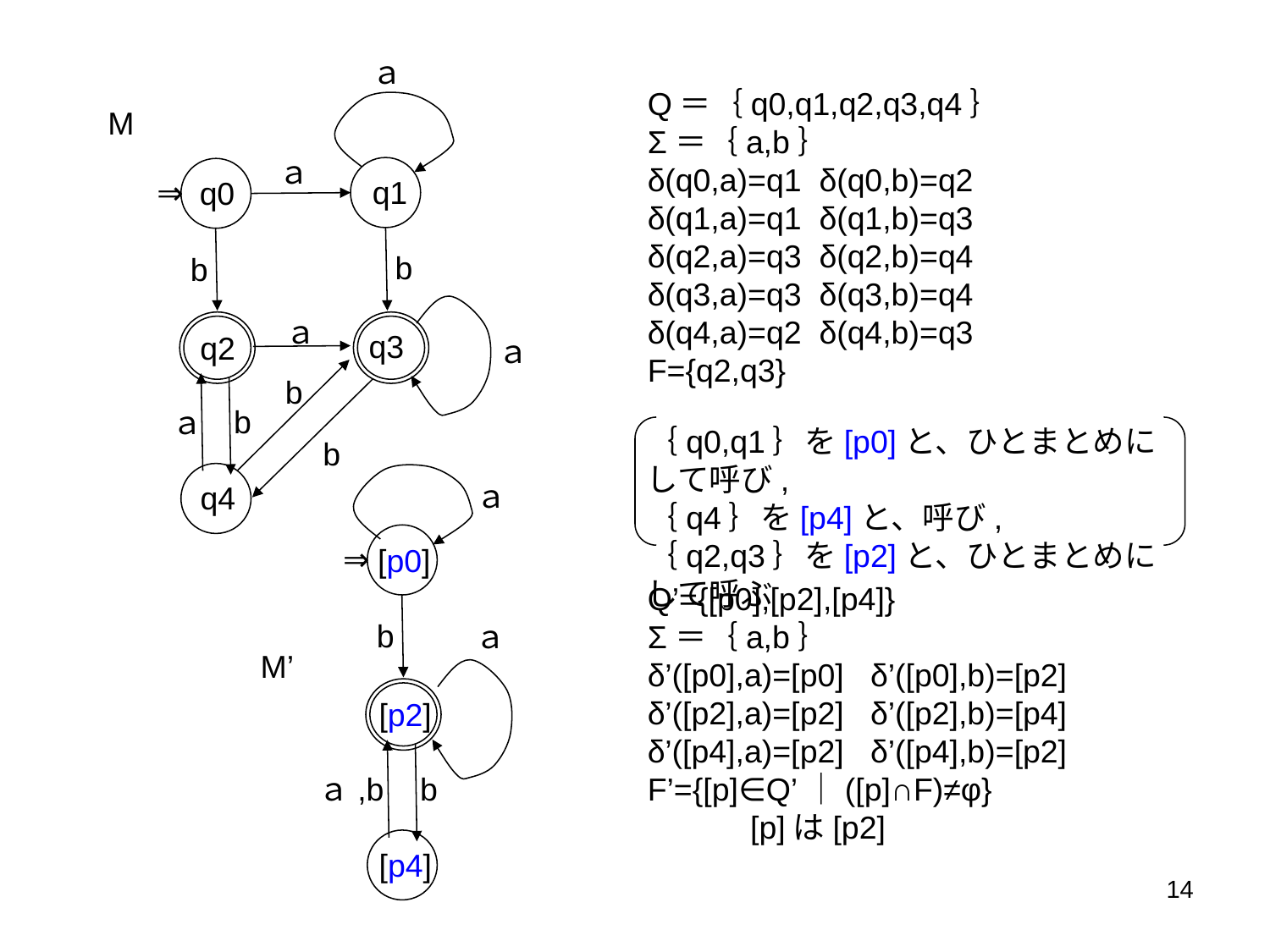

ａ
Q＝｛q0,q1,q2,q3,q4｝
Σ＝｛a,b｝
δ(q0,a)=q1  δ(q0,b)=q2
δ(q1,a)=q1  δ(q1,b)=q3
δ(q2,a)=q3  δ(q2,b)=q4
δ(q3,a)=q3  δ(q3,b)=q4
δ(q4,a)=q2  δ(q4,b)=q3
F={q2,q3}

Q’={[p0],[p2],[p4]}
Σ＝｛a,b｝
δ’([p0],a)=[p0]   δ’([p0],b)=[p2]
δ’([p2],a)=[p2]   δ’([p2],b)=[p4]
δ’([p4],a)=[p2]   δ’([p4],b)=[p2]
F’={[p]∈Q’｜([p]∩F)≠φ}
　　　[p]は[p2]

M
ａ

⇒
q1
q0
b
b
ａ

q3
q2
ａ
b
b
ａ
｛q0,q1｝を[p0]と、ひとまとめにして呼び,
｛q4｝を[p4]と、呼び,
｛q2,q3｝を[p2]と、ひとまとめにして呼ぶ

b

ａ
q4

⇒
[p0]
b
ａ
M’

[p2]
b
ａ,b

[p4]
14